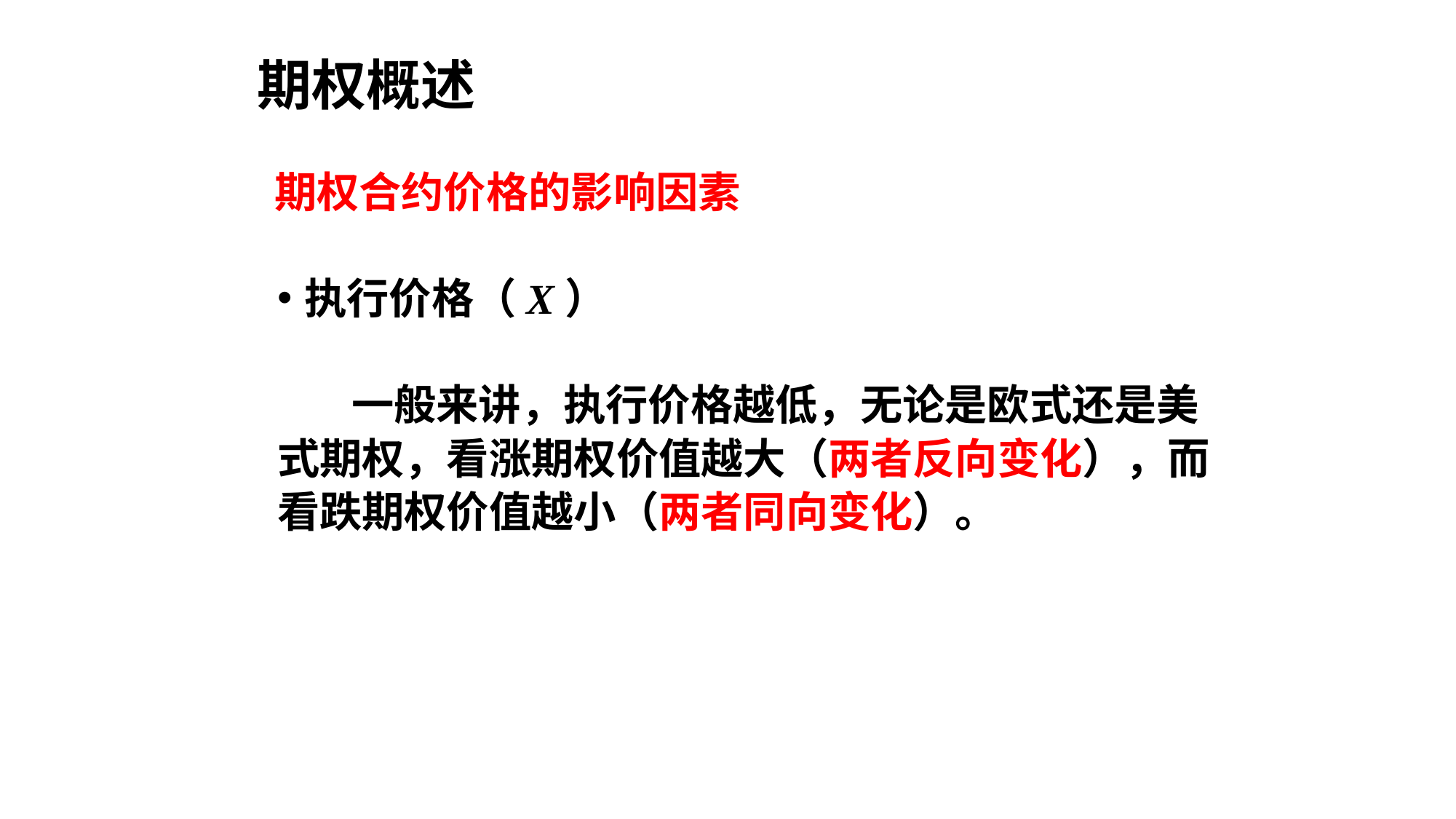

# 期权概述
期权合约价格的影响因素
执行价格（X）

        一般来讲，执行价格越低，无论是欧式还是美
式期权，看涨期权价值越大（两者反向变化），而
看跌期权价值越小（两者同向变化）。